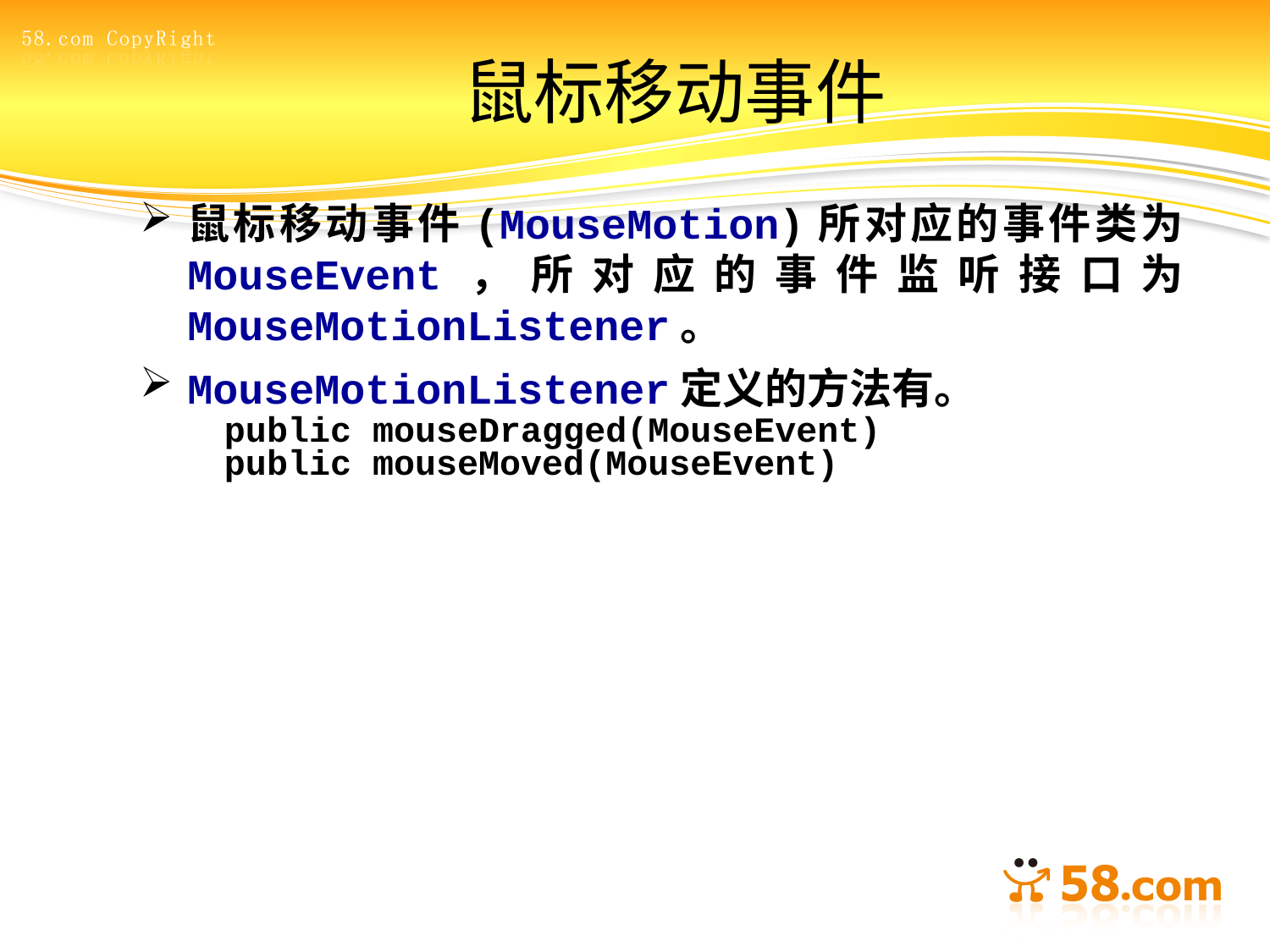

# 鼠标移动事件
鼠标移动事件(MouseMotion)所对应的事件类为MouseEvent，所对应的事件监听接口为MouseMotionListener。
MouseMotionListener定义的方法有。
    public mouseDragged(MouseEvent)
    public mouseMoved(MouseEvent)